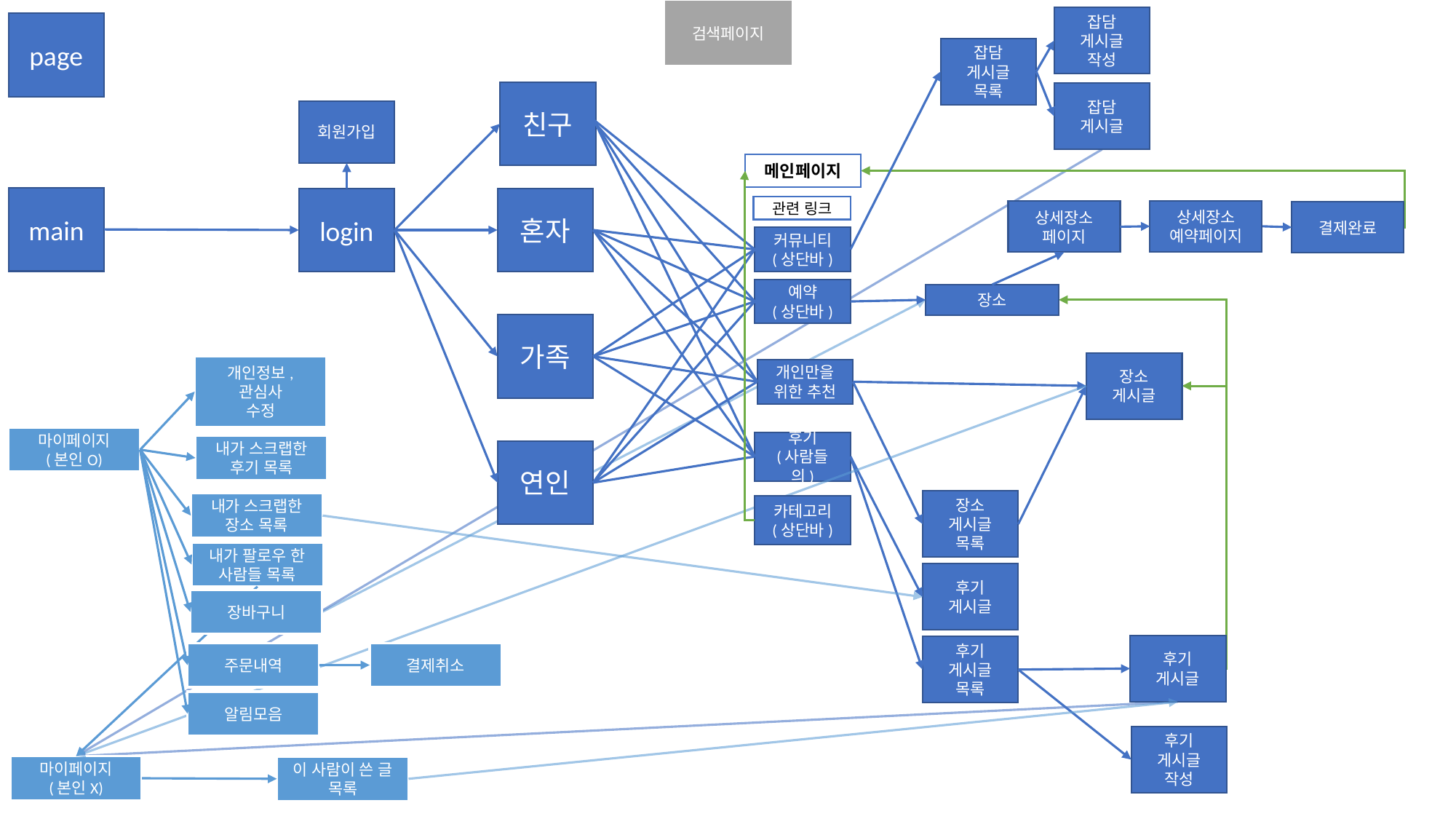

검색페이지
잡담
게시글
작성
page
잡담
게시글
목록
친구
잡담
게시글
회원가입
메인페이지
main
login
혼자
관련 링크
상세장소
예약페이지
상세장소
페이지
결제완료
커뮤니티
(상단바)
예약
(상단바)
장소
가족
장소
게시글
개인정보, 관심사
수정
개인만을 위한 추천
마이페이지
(본인O)
후기
(사람들의)
내가 스크랩한 후기 목록
연인
장소
게시글
목록
내가 스크랩한 장소 목록
카테고리
(상단바)
내가 팔로우 한 사람들 목록
후기
게시글
장바구니
후기
게시글
후기
게시글
목록
결제취소
주문내역
알림모음
후기
게시글
작성
마이페이지
(본인X)
이 사람이 쓴 글
목록